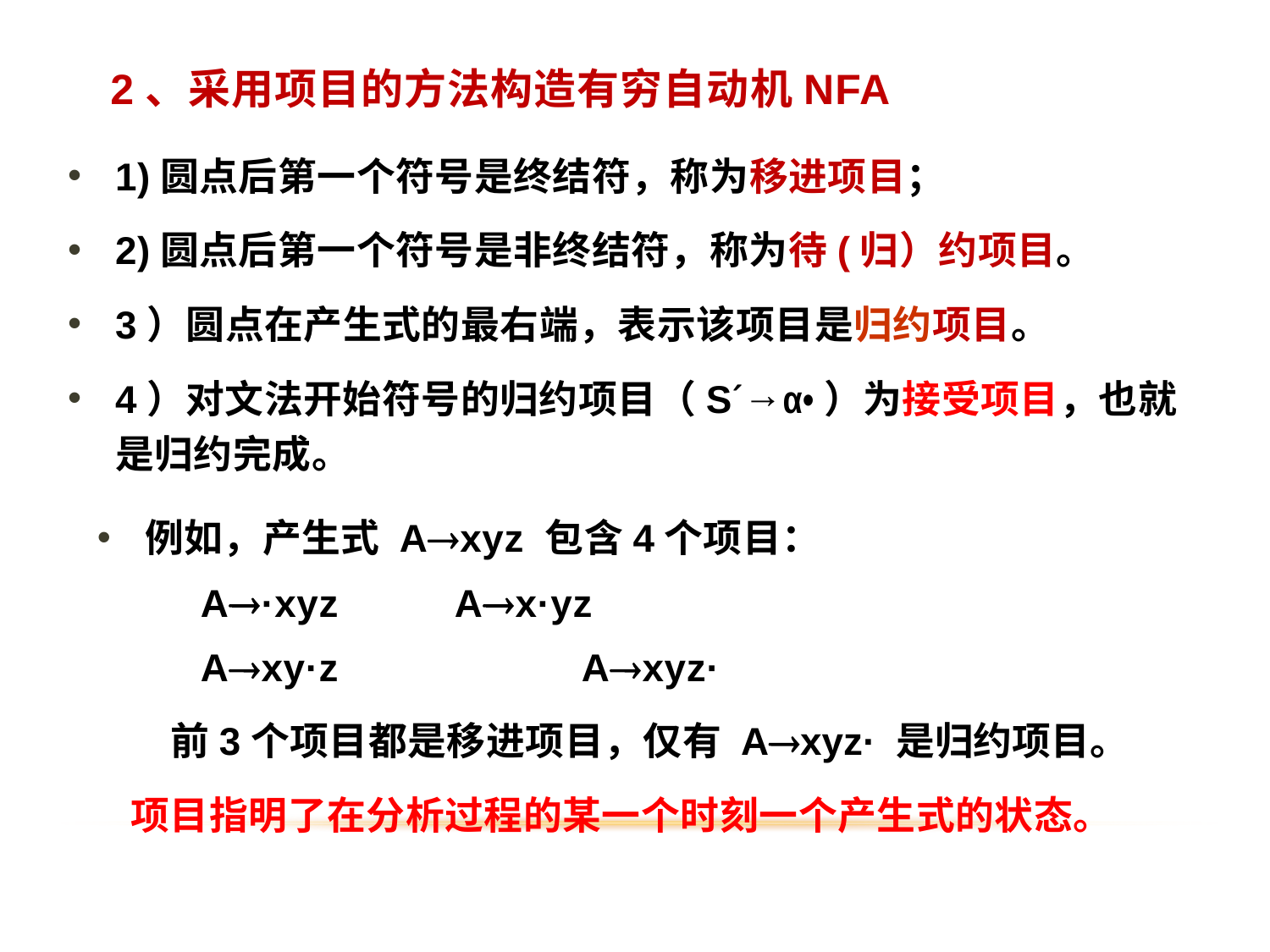

# 2、采用项目的方法构造有穷自动机NFA
1)圆点后第一个符号是终结符，称为移进项目；
2)圆点后第一个符号是非终结符，称为待(归）约项目。
3）圆点在产生式的最右端，表示该项目是归约项目。
4）对文法开始符号的归约项目（S´→α•）为接受项目，也就是归约完成。
例如，产生式 A→xyz 包含4个项目：
	A→·xyz       	A→x·yz
	A→xy·z                	A→xyz·
	前3个项目都是移进项目，仅有 A→xyz· 是归约项目。
项目指明了在分析过程的某一个时刻一个产生式的状态。